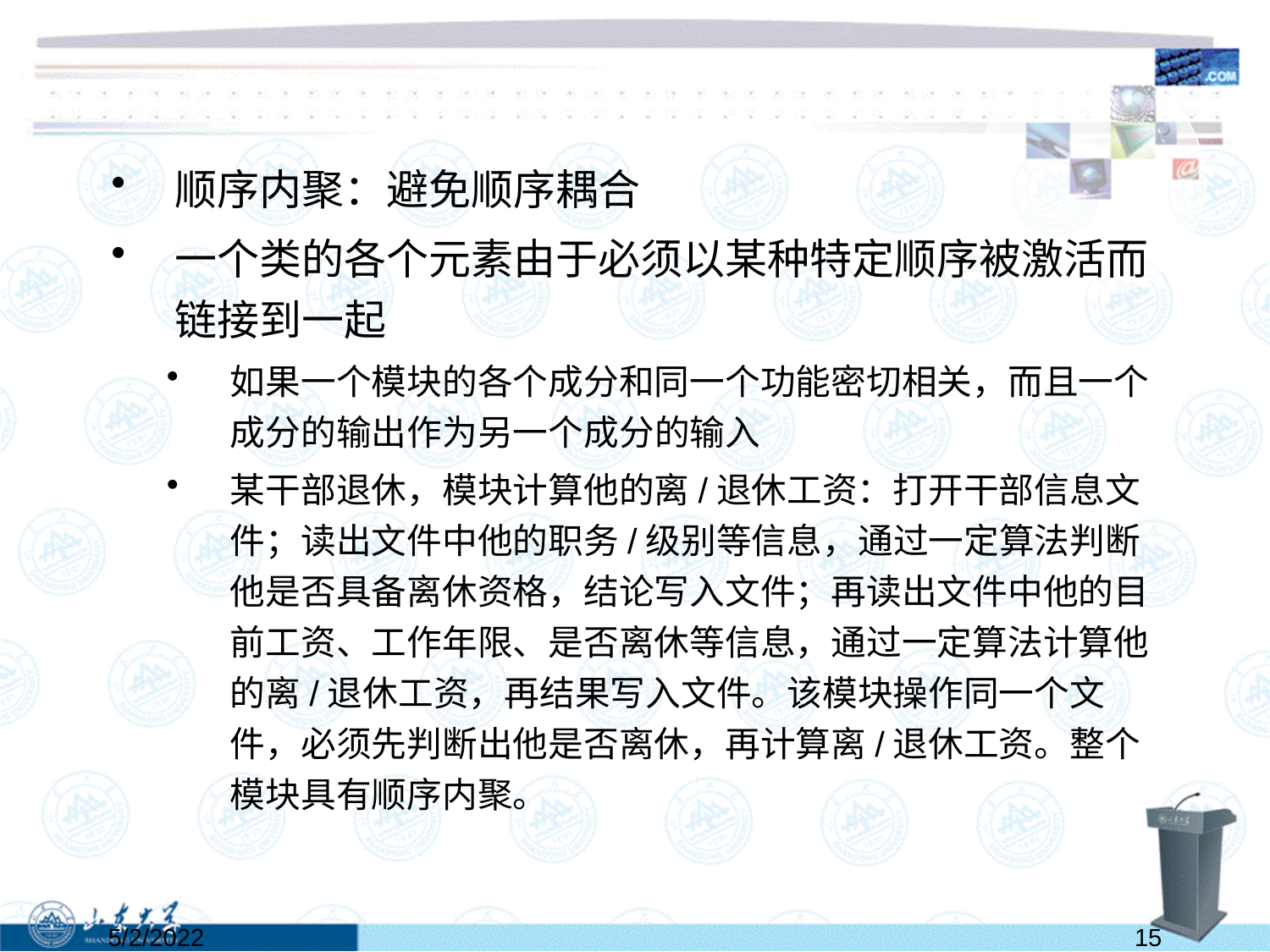

#
顺序内聚：避免顺序耦合
一个类的各个元素由于必须以某种特定顺序被激活而链接到一起
如果一个模块的各个成分和同一个功能密切相关，而且一个成分的输出作为另一个成分的输入
某干部退休，模块计算他的离/退休工资：打开干部信息文件；读出文件中他的职务/级别等信息，通过一定算法判断他是否具备离休资格，结论写入文件；再读出文件中他的目前工资、工作年限、是否离休等信息，通过一定算法计算他的离/退休工资，再结果写入文件。该模块操作同一个文件，必须先判断出他是否离休，再计算离/退休工资。整个模块具有顺序内聚。

5/2/2022
15